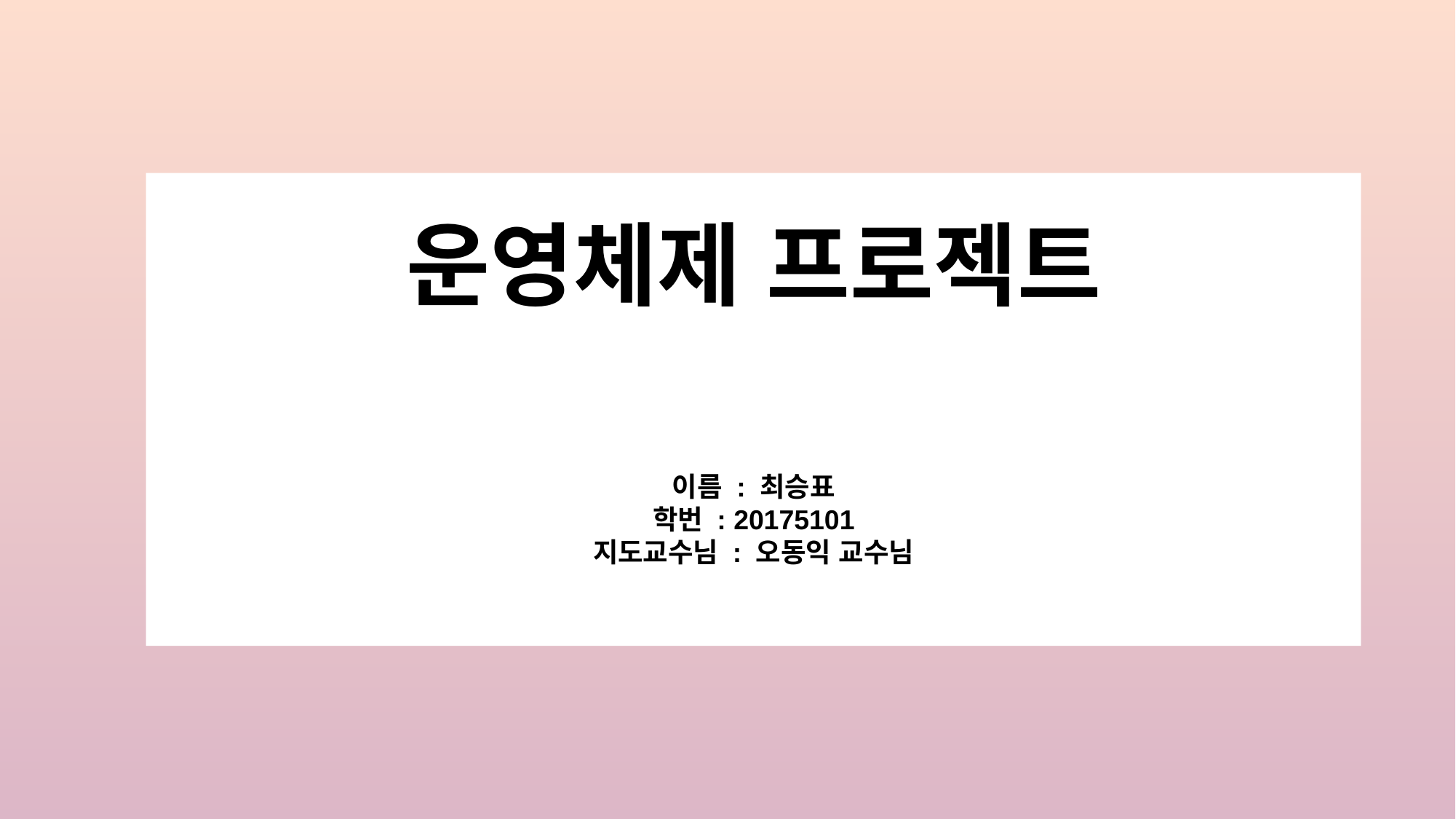

운영체제 프로젝트
이름 : 최승표
학번 : 20175101
지도교수님 : 오동익 교수님